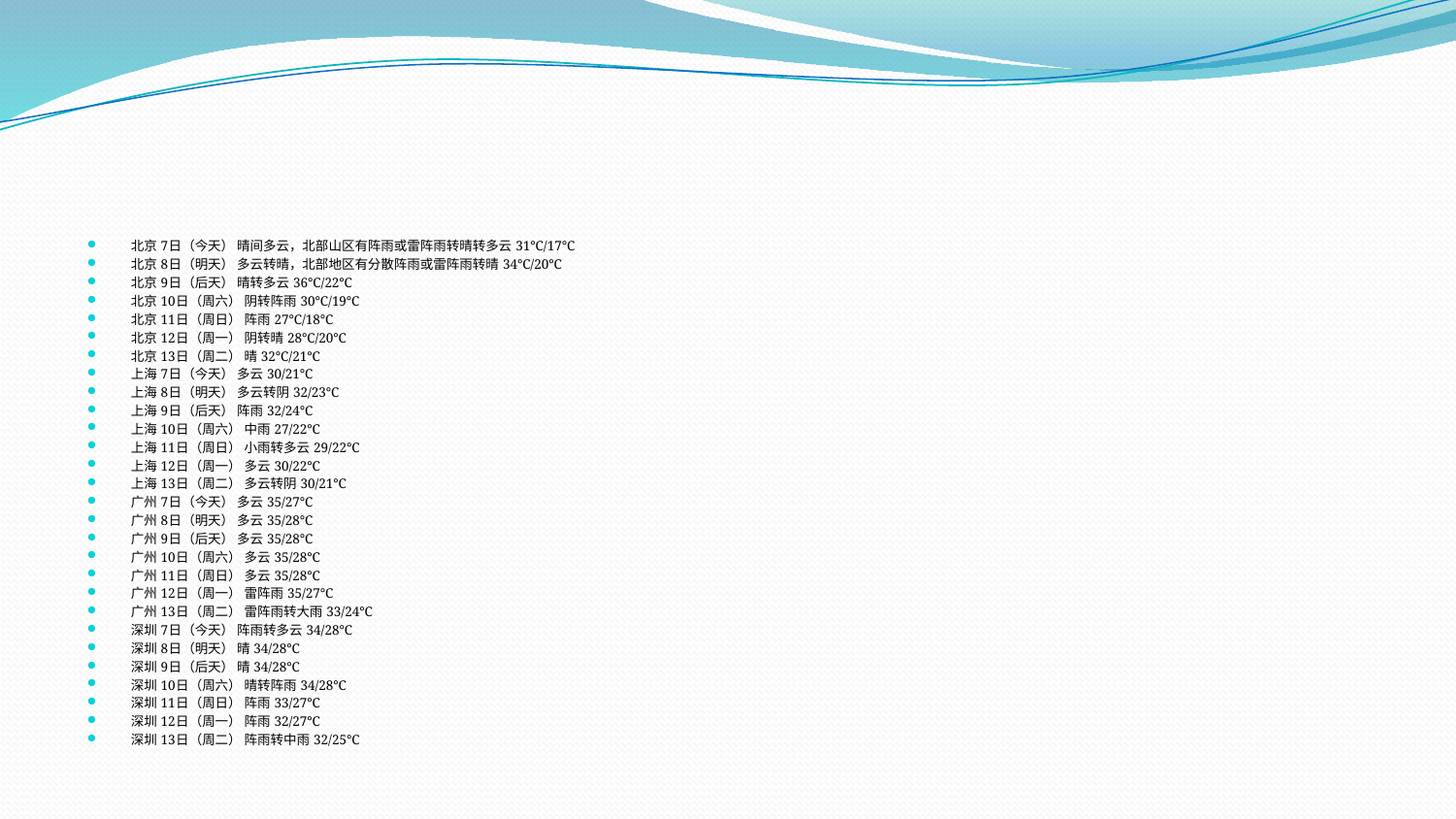

#
北京 7日（今天） 晴间多云，北部山区有阵雨或雷阵雨转晴转多云 31℃/17℃
北京 8日（明天） 多云转晴，北部地区有分散阵雨或雷阵雨转晴 34℃/20℃
北京 9日（后天） 晴转多云 36℃/22℃
北京 10日（周六） 阴转阵雨 30℃/19℃
北京 11日（周日） 阵雨 27℃/18℃
北京 12日（周一） 阴转晴 28℃/20℃
北京 13日（周二） 晴 32℃/21℃
上海 7日（今天） 多云 30/21℃
上海 8日（明天） 多云转阴 32/23℃
上海 9日（后天） 阵雨 32/24℃
上海 10日（周六） 中雨 27/22℃
上海 11日（周日） 小雨转多云 29/22℃
上海 12日（周一） 多云 30/22℃
上海 13日（周二） 多云转阴 30/21℃
广州 7日（今天） 多云 35/27℃
广州 8日（明天） 多云 35/28℃
广州 9日（后天） 多云 35/28℃
广州 10日（周六） 多云 35/28℃
广州 11日（周日） 多云 35/28℃
广州 12日（周一） 雷阵雨 35/27℃
广州 13日（周二） 雷阵雨转大雨 33/24℃
深圳 7日（今天） 阵雨转多云 34/28℃
深圳 8日（明天） 晴 34/28℃
深圳 9日（后天） 晴 34/28℃
深圳 10日（周六） 晴转阵雨 34/28℃
深圳 11日（周日） 阵雨 33/27℃
深圳 12日（周一） 阵雨 32/27℃
深圳 13日（周二） 阵雨转中雨 32/25℃